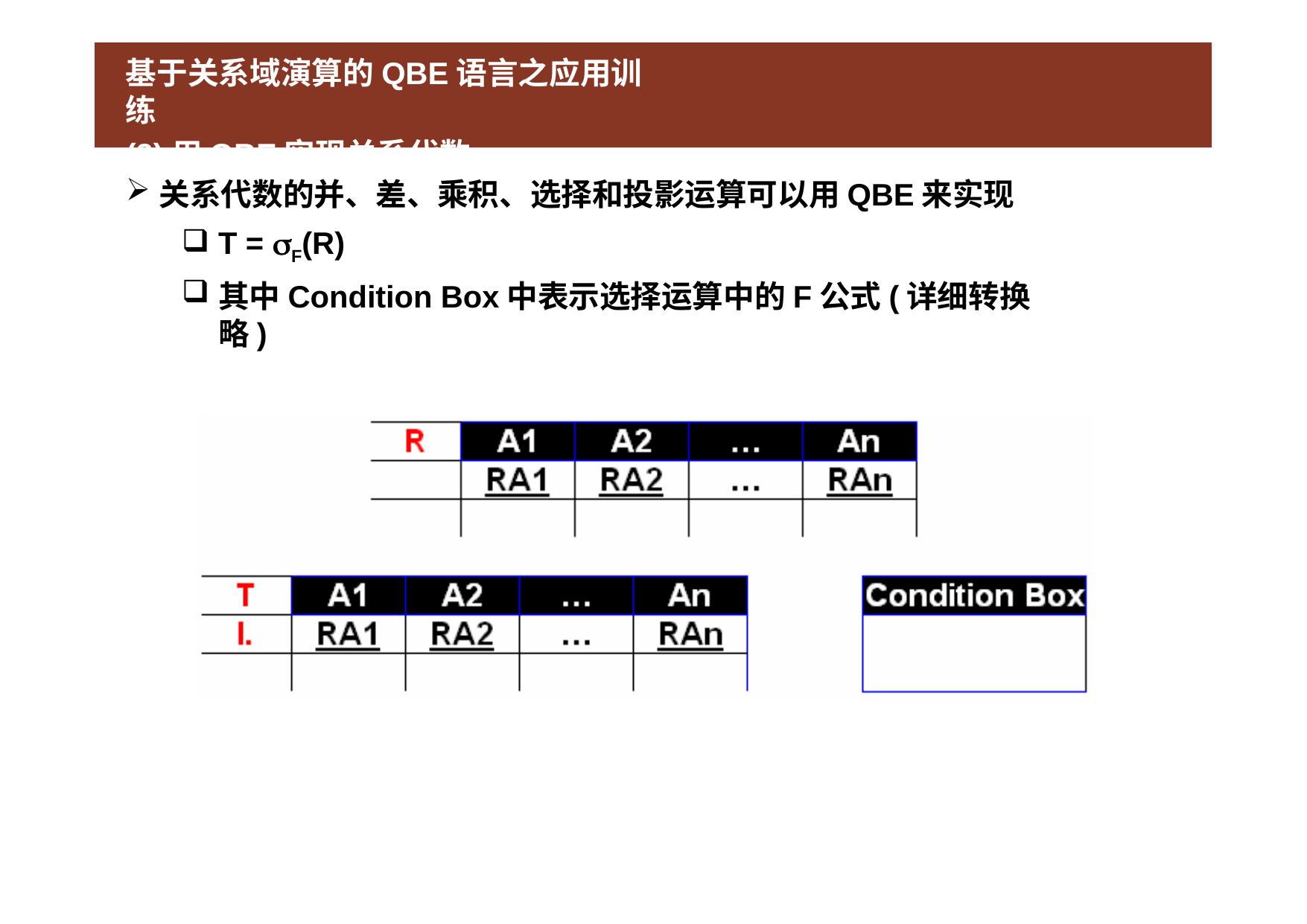

# 基于关系域演算的QBE语言之应用训练
(2)用QBE实现关系代数
关系代数的并、差、乘积、选择和投影运算可以用QBE来实现
T = σF(R)
其中Condition Box中表示选择运算中的F公式(详细转换略)